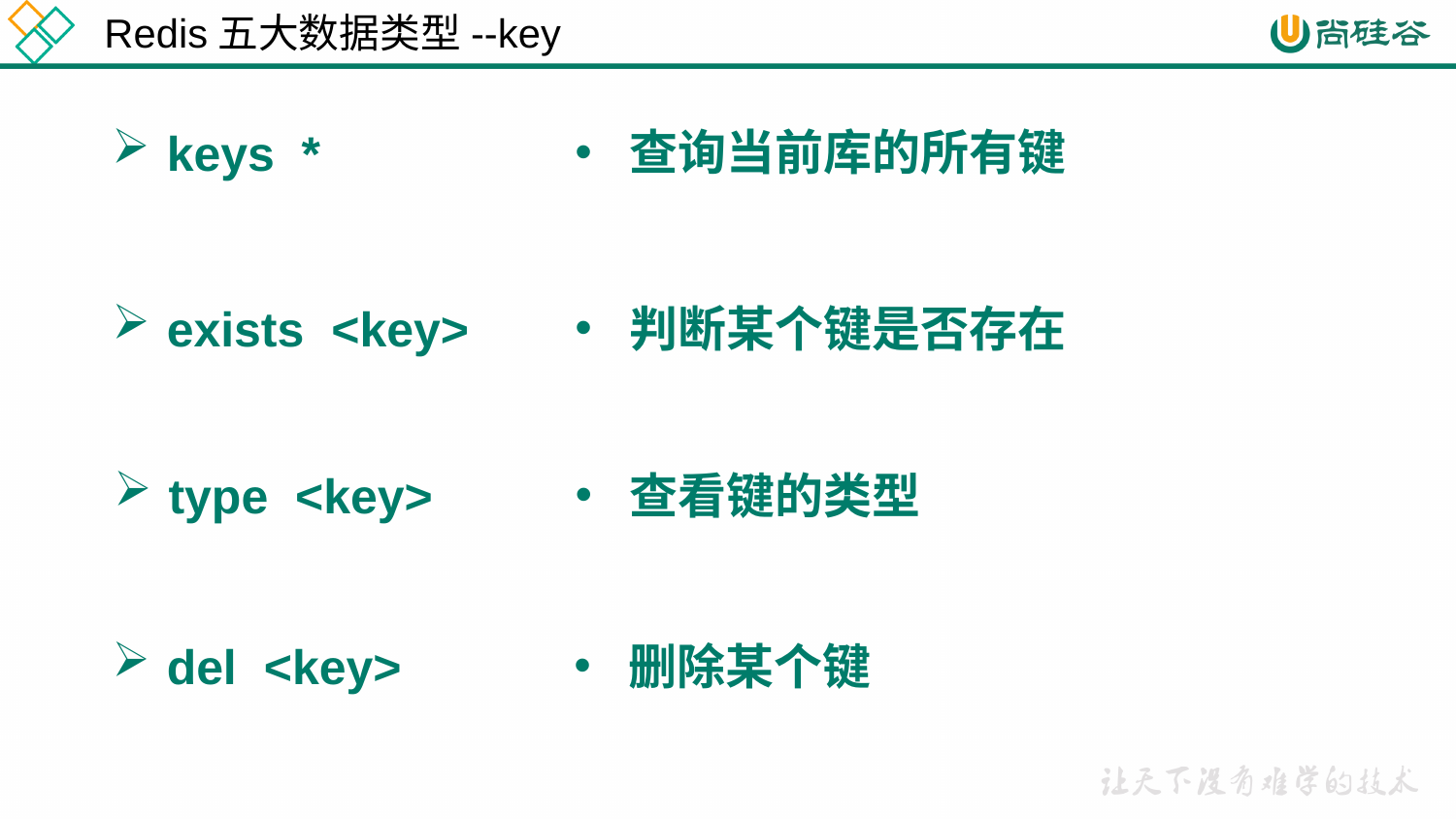

Redis五大数据类型--key
查询当前库的所有键
keys  *
exists  <key>
判断某个键是否存在
查看键的类型
type  <key>
del  <key>
删除某个键